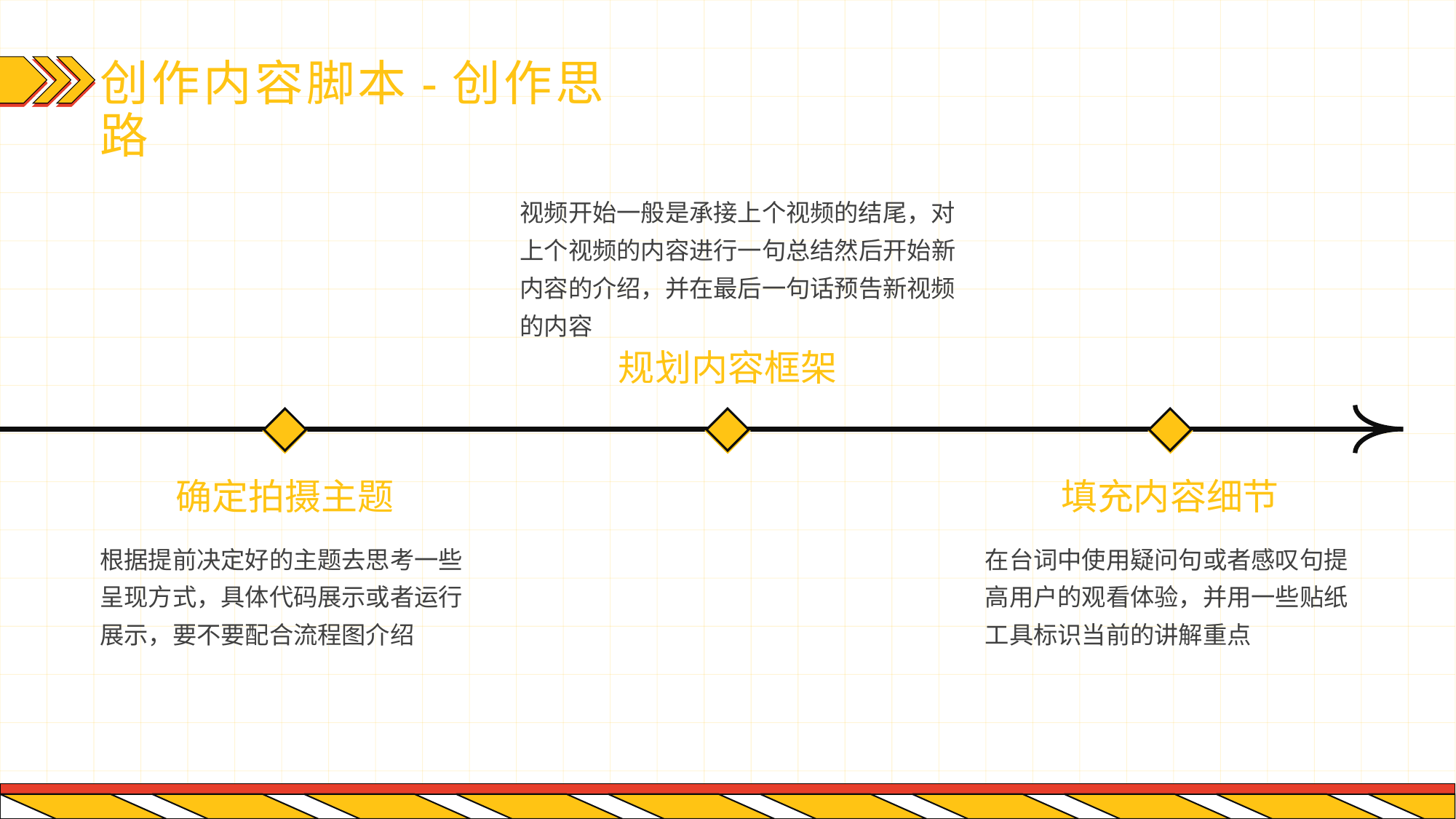

# 创作内容脚本-创作思路
视频开始一般是承接上个视频的结尾，对上个视频的内容进行一句总结然后开始新内容的介绍，并在最后一句话预告新视频的内容
规划内容框架

确定拍摄主题
填充内容细节
根据提前决定好的主题去思考一些呈现方式，具体代码展示或者运行展示，要不要配合流程图介绍
在台词中使用疑问句或者感叹句提高用户的观看体验，并用一些贴纸工具标识当前的讲解重点